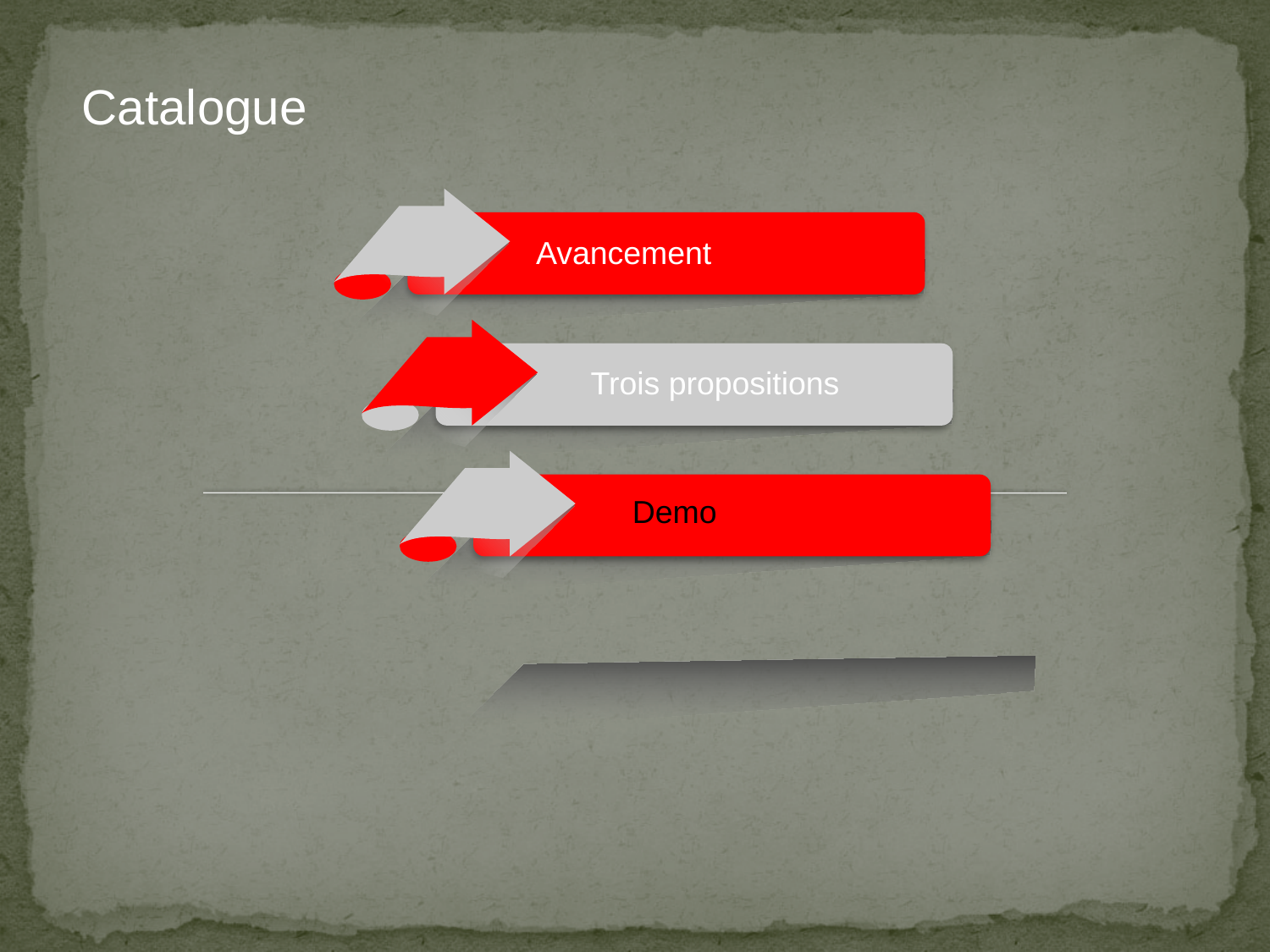

Catalogue

Avancement

点击添加文本

Trois propositions

点击添加文本

Demo

点击添加文本

点击添加文本